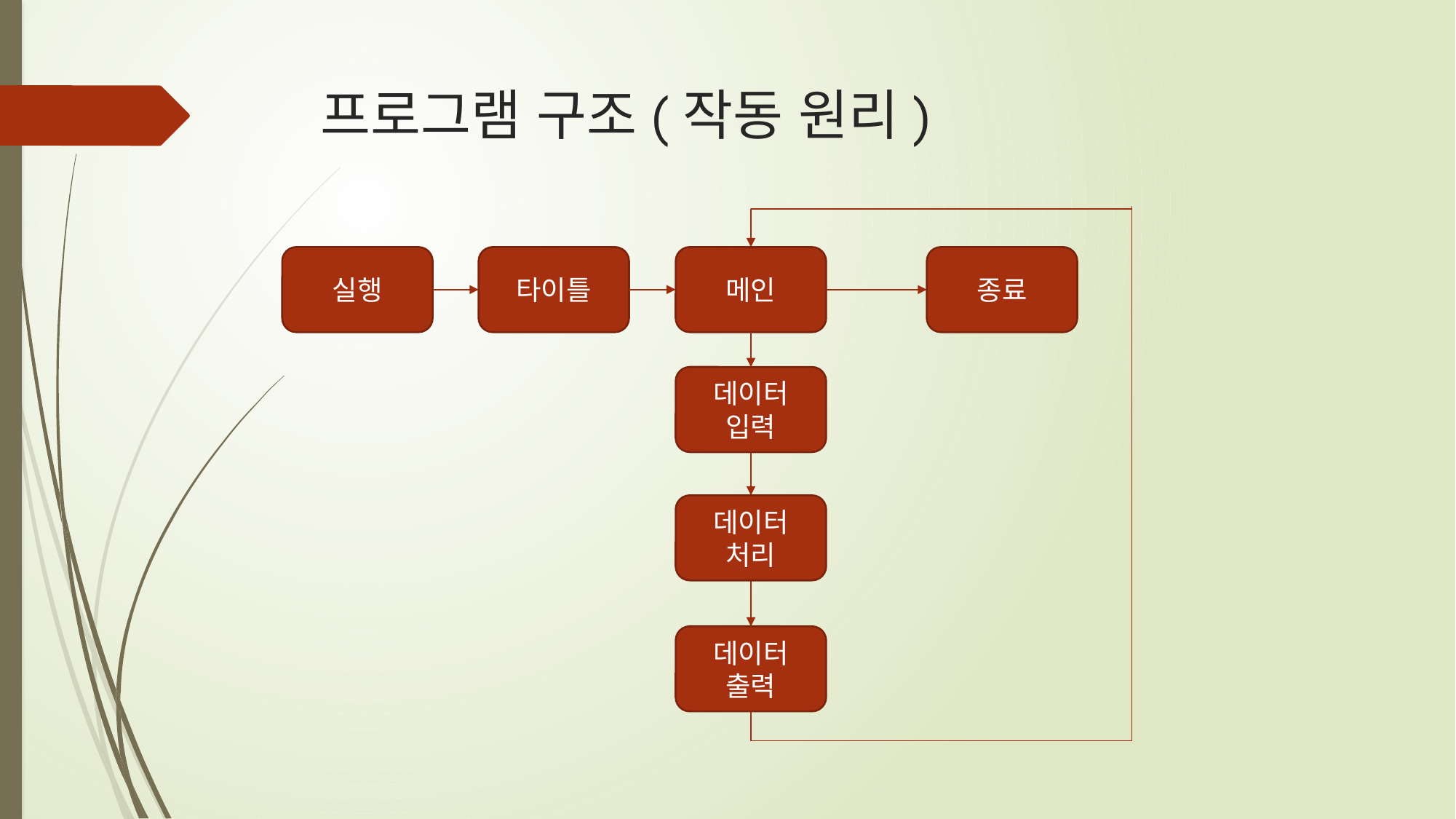

# 프로그램 구조(작동 원리)
종료
메인
타이틀
실행
데이터 입력
데이터 처리
데이터 출력